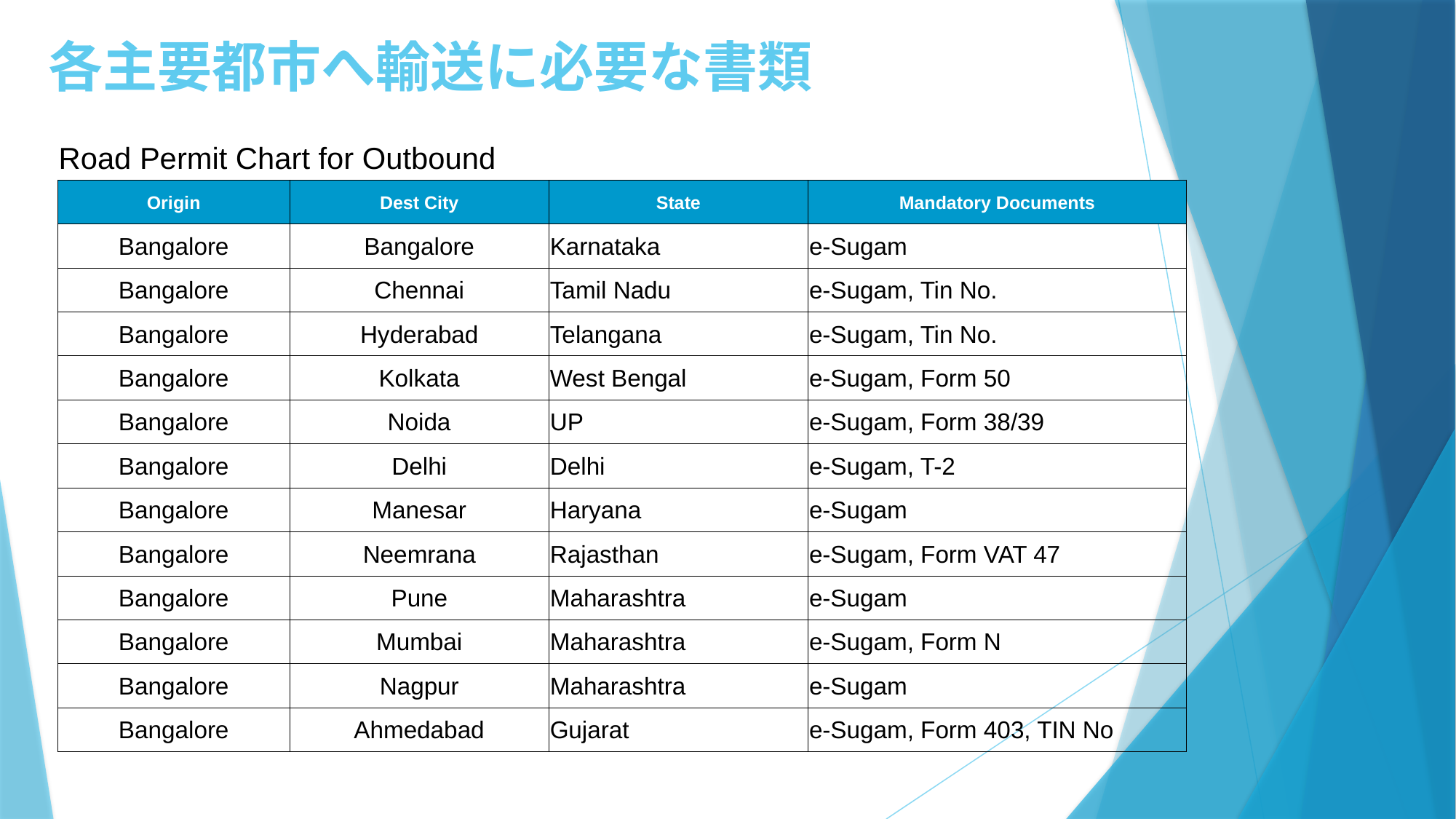

# 各主要都市へ輸送に必要な書類
| Road Permit Chart for Outbound |  |  |  |  |  |
| --- | --- | --- | --- | --- | --- |
| Origin | Dest City | State | Mandatory Documents |  |  |
| Bangalore | Bangalore | Karnataka | e-Sugam |  |  |
| Bangalore | Chennai | Tamil Nadu | e-Sugam, Tin No. |  |  |
| Bangalore | Hyderabad | Telangana | e-Sugam, Tin No. |  |  |
| Bangalore | Kolkata | West Bengal | e-Sugam, Form 50 |  |  |
| Bangalore | Noida | UP | e-Sugam, Form 38/39 |  |  |
| Bangalore | Delhi | Delhi | e-Sugam, T-2 |  |  |
| Bangalore | Manesar | Haryana | e-Sugam |  |  |
| Bangalore | Neemrana | Rajasthan | e-Sugam, Form VAT 47 |  |  |
| Bangalore | Pune | Maharashtra | e-Sugam |  |  |
| Bangalore | Mumbai | Maharashtra | e-Sugam, Form N |  |  |
| Bangalore | Nagpur | Maharashtra | e-Sugam |  |  |
| Bangalore | Ahmedabad | Gujarat | e-Sugam, Form 403, TIN No |  |  |